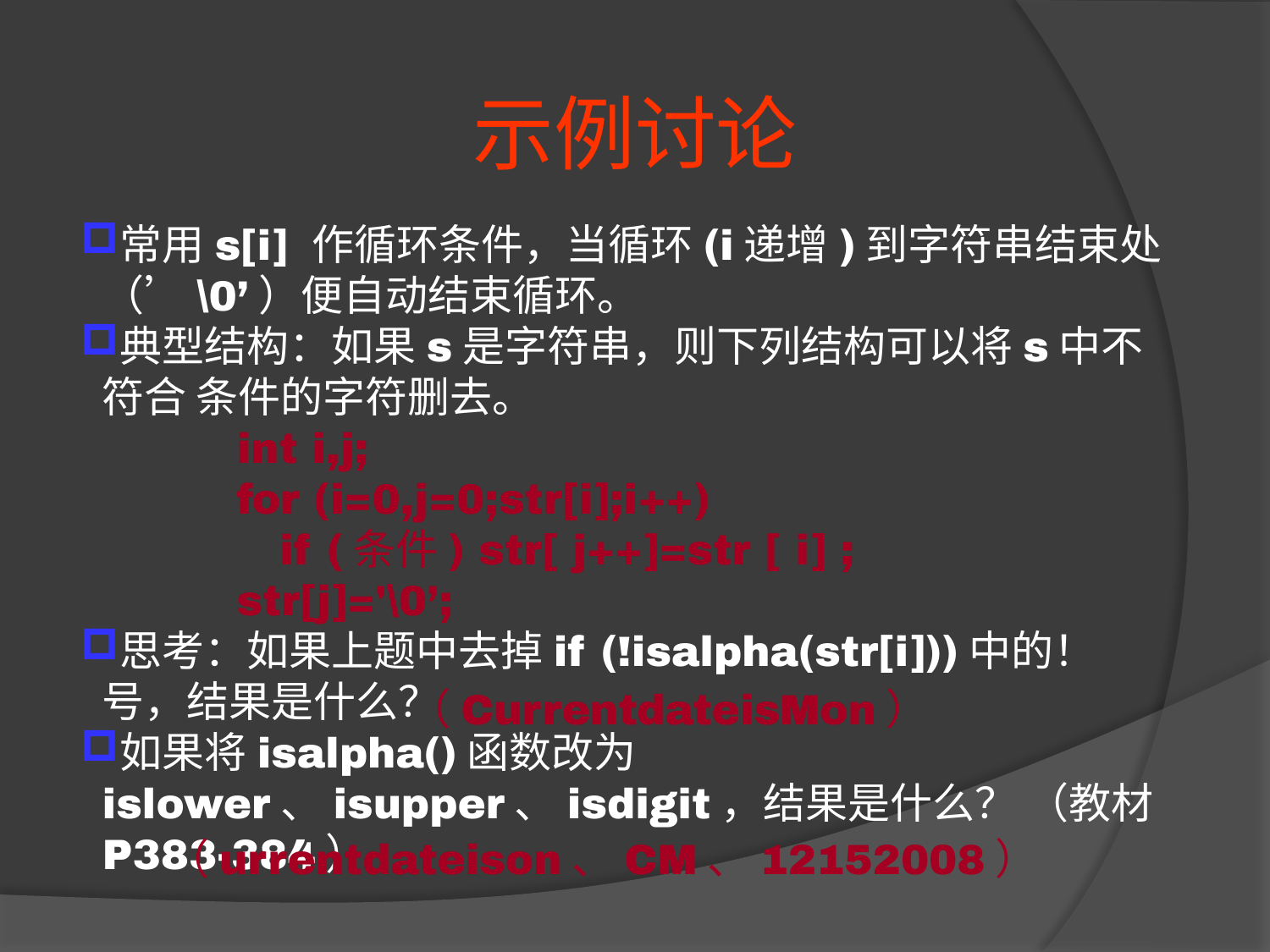

# 示例讨论
常用s[i] 作循环条件，当循环(i递增)到字符串结束处（’\0’）便自动结束循环。
典型结构：如果s是字符串，则下列结构可以将s中不符合 条件的字符删去。
           int i,j;
           for (i=0,j=0;str[i];i++)
              if (条件) str[ j++]=str [ i] ;
           str[j]='\0’;
思考：如果上题中去掉if (!isalpha(str[i]))中的！号，结果是什么？
如果将isalpha()函数改为islower、isupper、isdigit，结果是什么？ （教材P383-384）
（CurrentdateisMon）
（urrentdateison、CM、12152008）